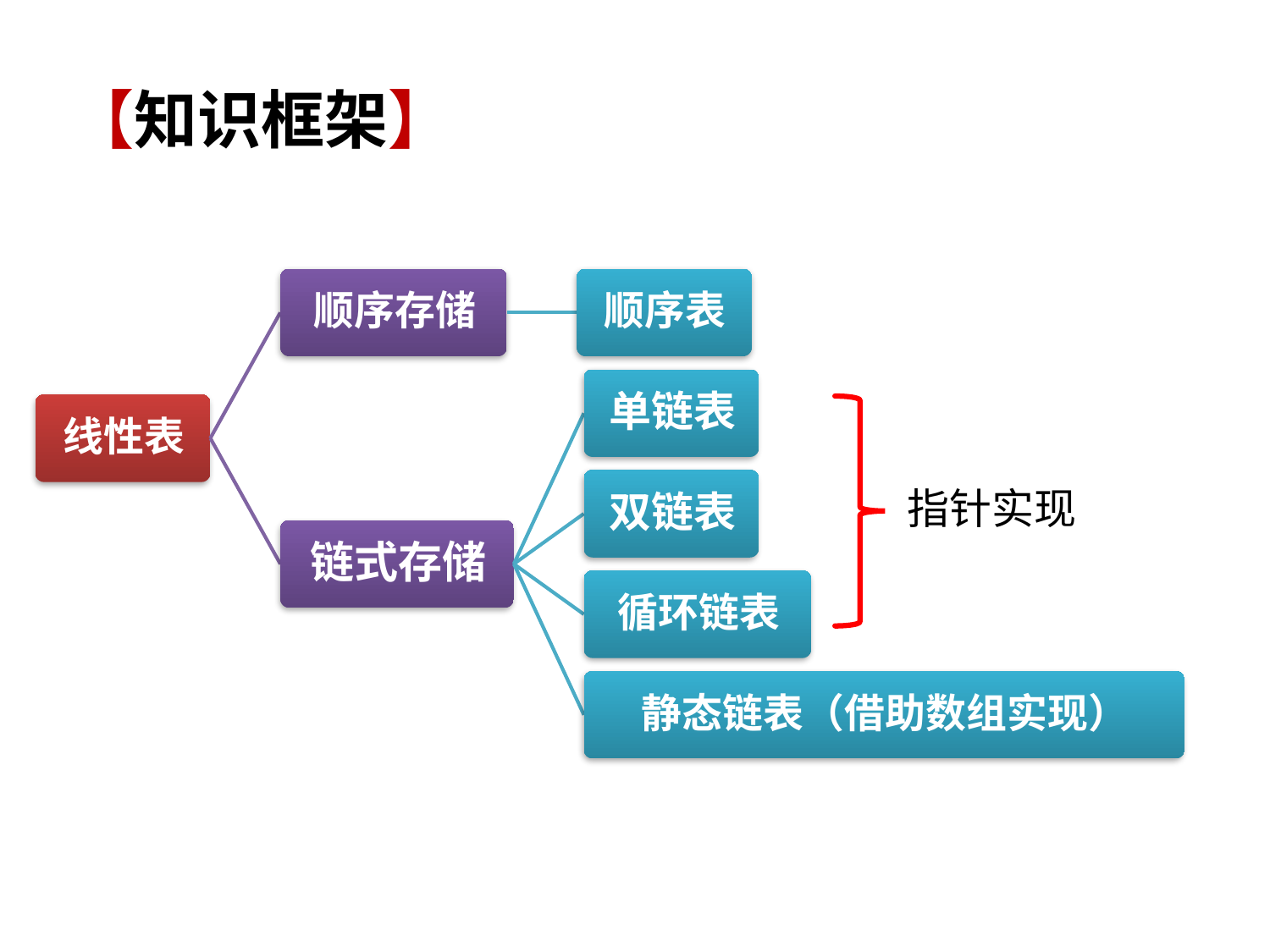

【知识框架】
线性表

顺序存储

顺序表

链式存储

单链表

双链表

循环链表

静态链表（借助数组实现）

指针实现